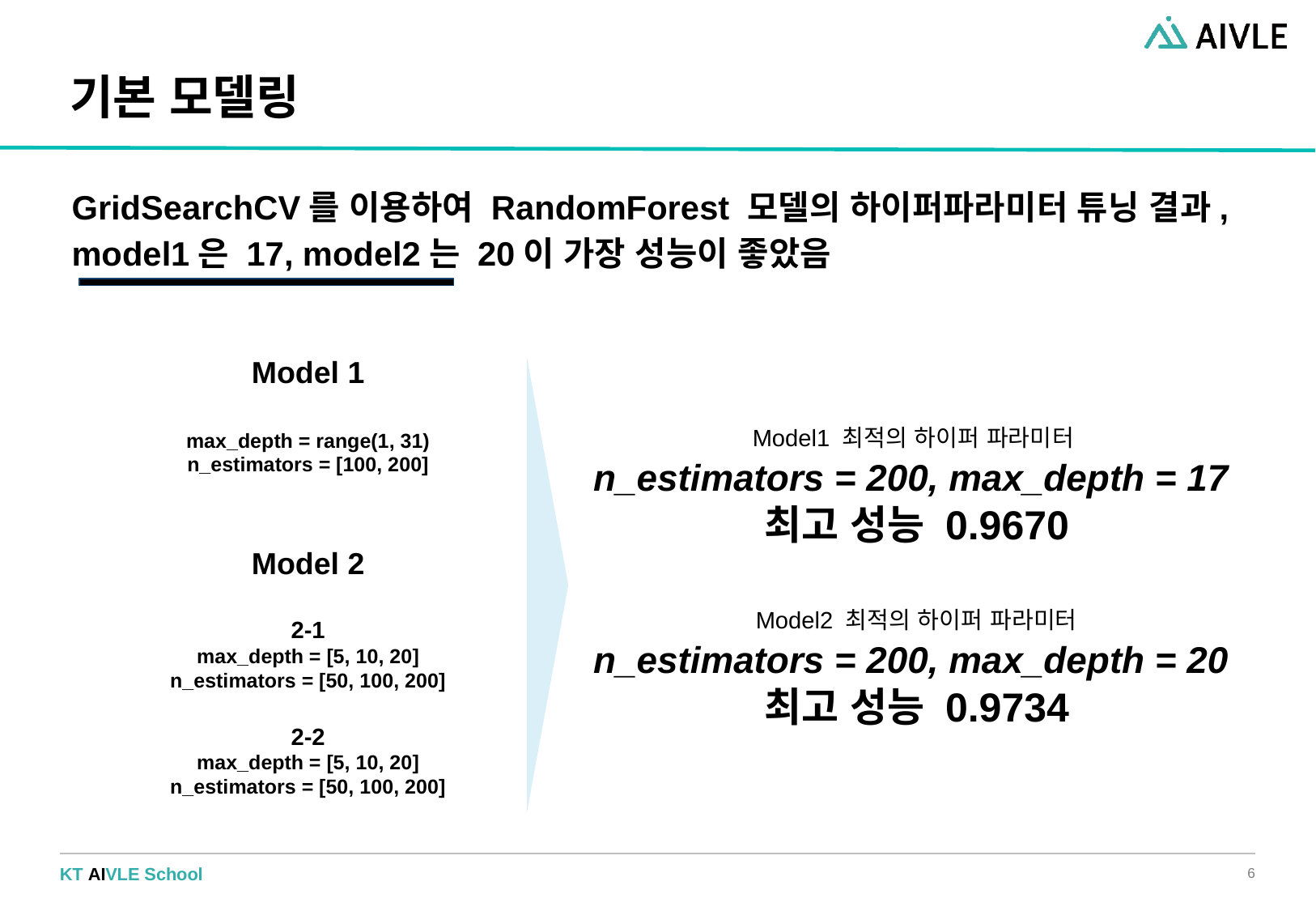

# 기본 모델링
GridSearchCV를 이용하여 RandomForest 모델의 하이퍼파라미터 튜닝 결과, model1은 17, model2는 20이 가장 성능이 좋았음

Model 1

max_depth = range(1, 31)
n_estimators = [100, 200]
Model1 최적의 하이퍼 파라미터
n_estimators = 200, max_depth = 17
최고 성능 0.9670

Model2 최적의 하이퍼 파라미터
n_estimators = 200, max_depth = 20
최고 성능 0.9734
Model 2

2-1
max_depth = [5, 10, 20]
n_estimators = [50, 100, 200]
2-2
max_depth = [5, 10, 20]
n_estimators = [50, 100, 200]